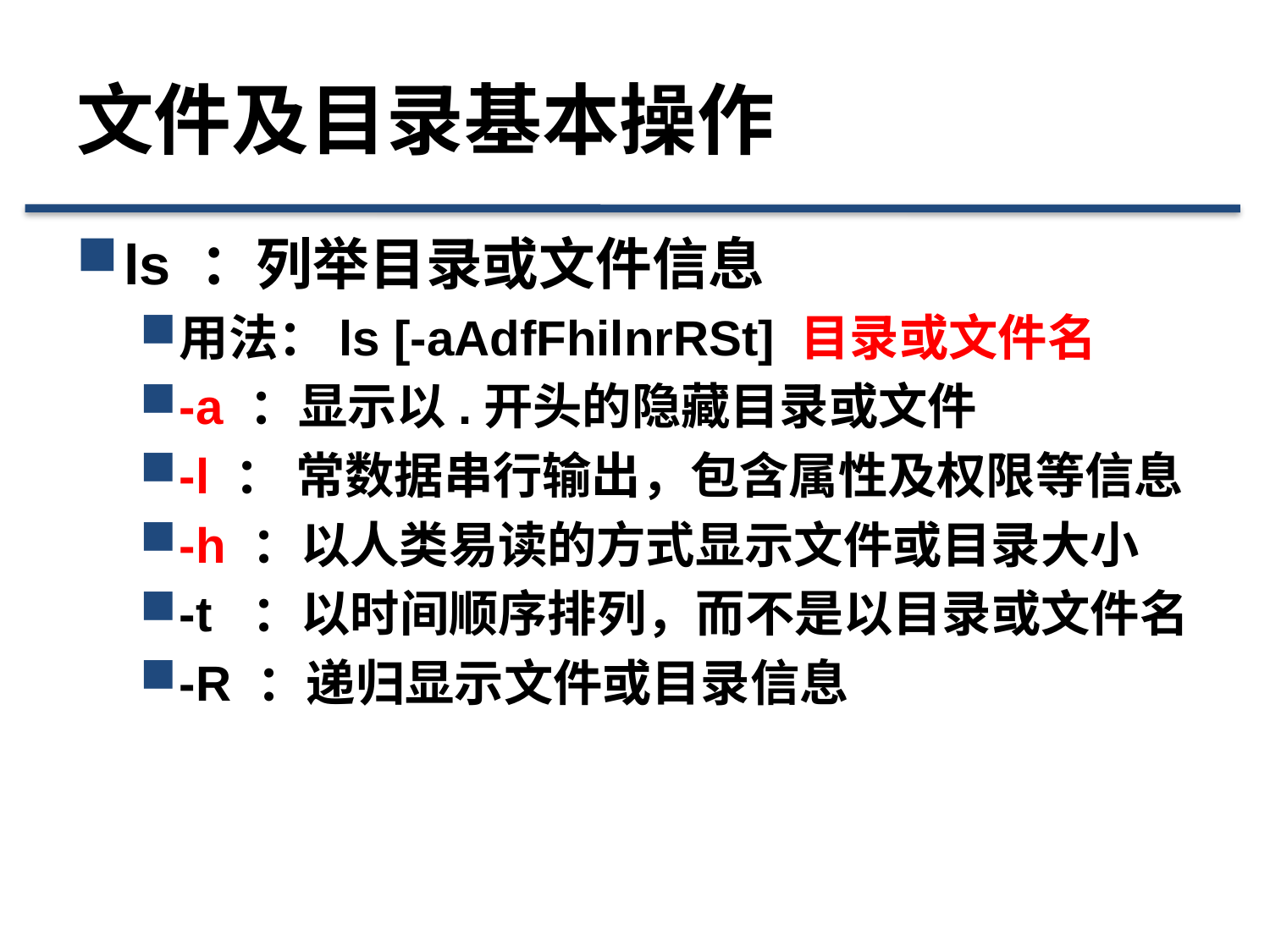

# 文件及目录基本操作
ls ：列举目录或文件信息
用法：ls [-aAdfFhilnrRSt] 目录或文件名
-a ：显示以.开头的隐藏目录或文件
-l ： 常数据串行输出，包含属性及权限等信息
-h ：以人类易读的方式显示文件或目录大小
-t  ：以时间顺序排列，而不是以目录或文件名
-R ：递归显示文件或目录信息